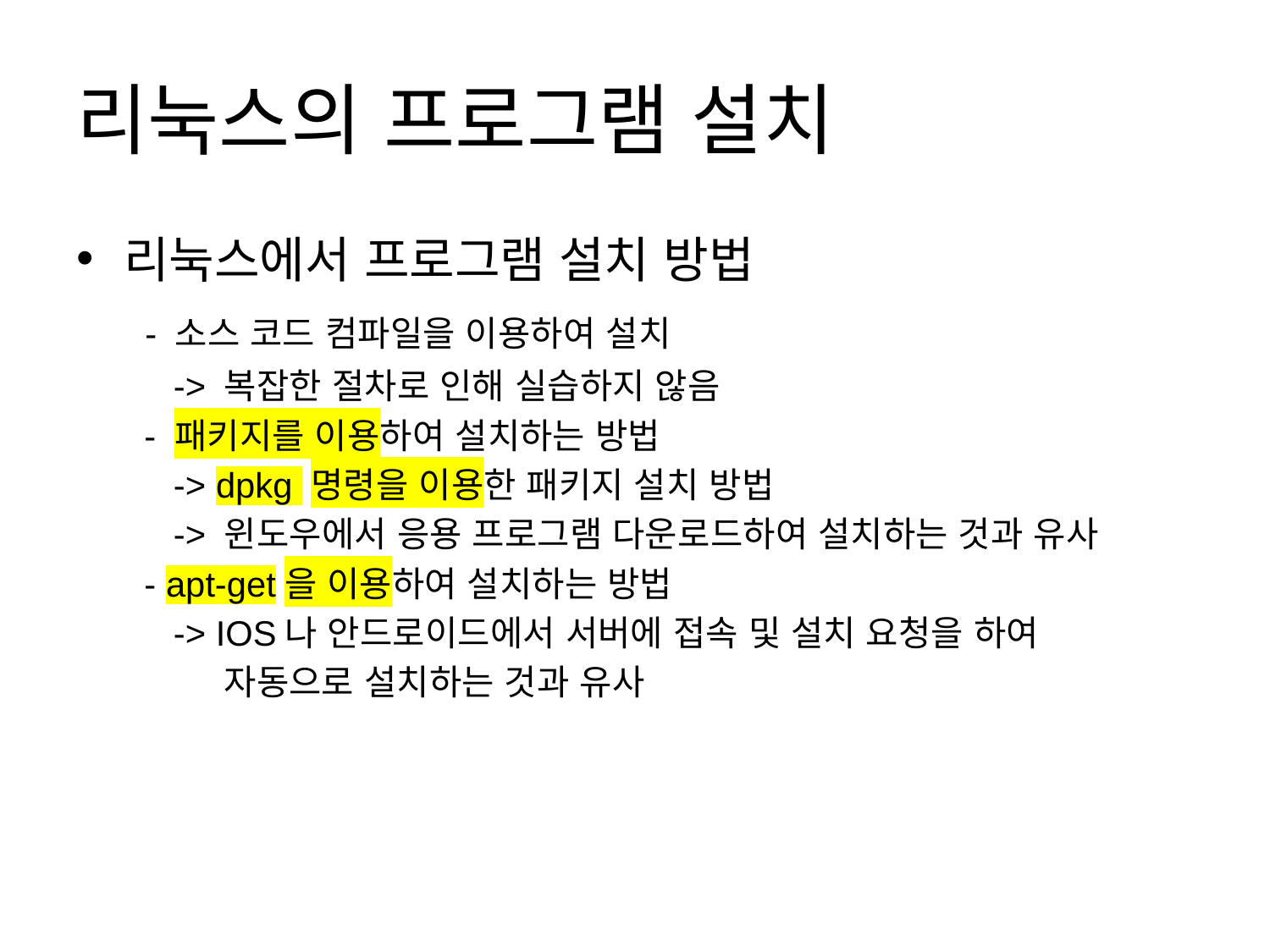

# 리눅스의 프로그램 설치
리눅스에서 프로그램 설치 방법
     - 소스 코드 컴파일을 이용하여 설치
          -> 복잡한 절차로 인해 실습하지 않음
       - 패키지를 이용하여 설치하는 방법
          -> dpkg 명령을 이용한 패키지 설치 방법
          -> 윈도우에서 응용 프로그램 다운로드하여 설치하는 것과 유사
       - apt-get을 이용하여 설치하는 방법
          -> IOS나 안드로이드에서 서버에 접속 및 설치 요청을 하여
              자동으로 설치하는 것과 유사